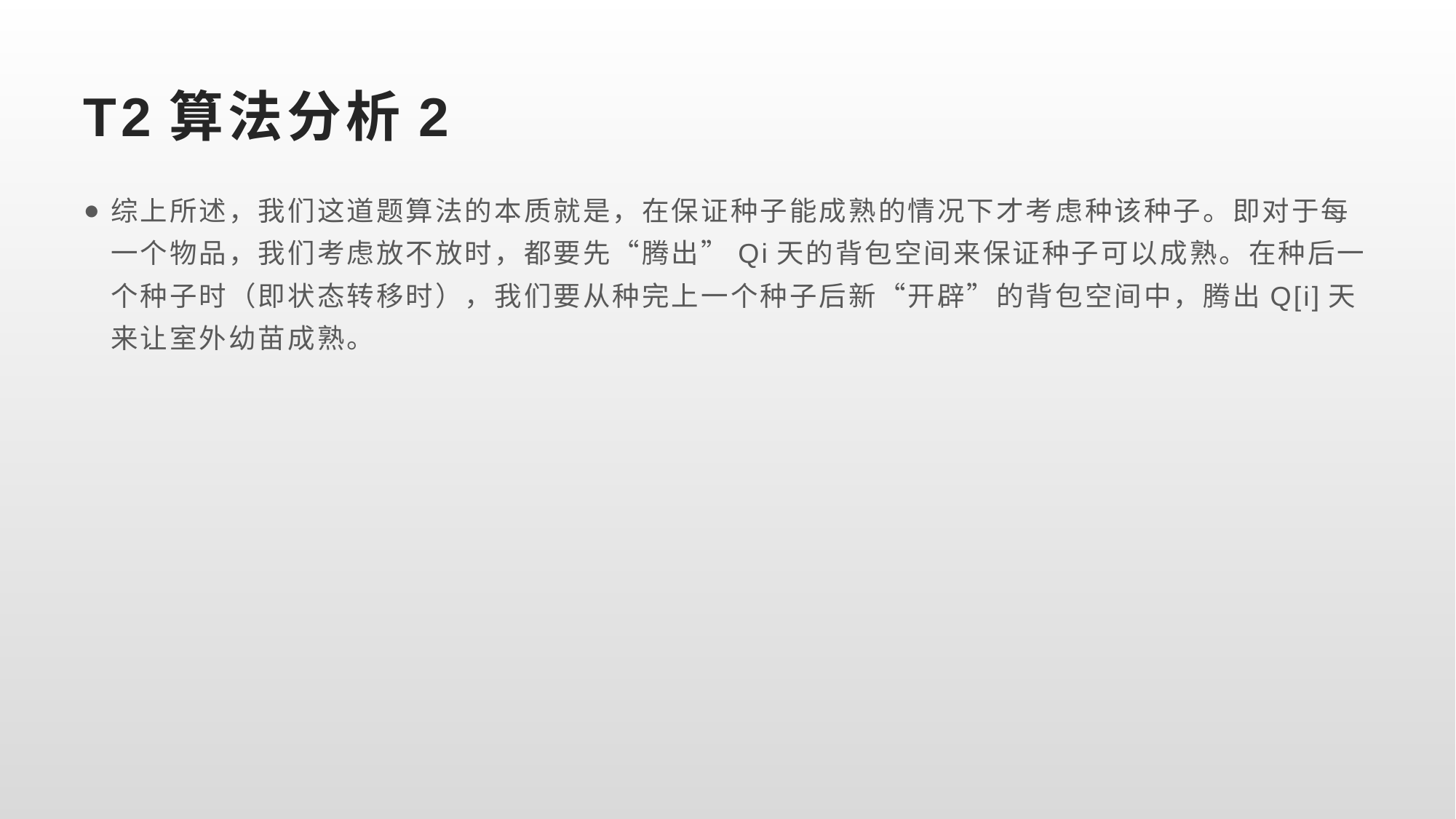

# T2算法分析2
综上所述，我们这道题算法的本质就是，在保证种子能成熟的情况下才考虑种该种子。即对于每一个物品，我们考虑放不放时，都要先“腾出”Qi天的背包空间来保证种子可以成熟。在种后一个种子时（即状态转移时），我们要从种完上一个种子后新“开辟”的背包空间中，腾出Q[i]天来让室外幼苗成熟。